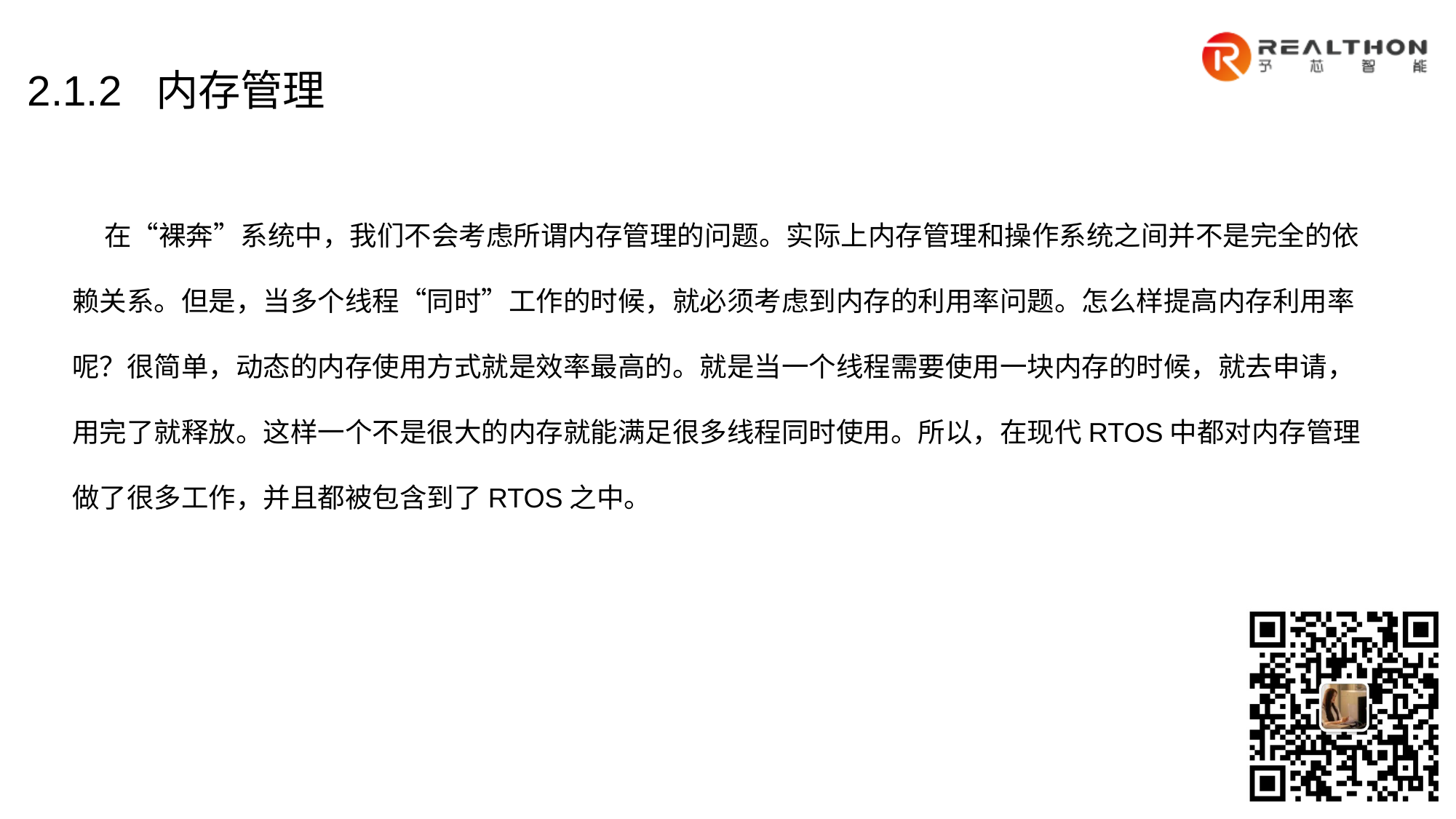

2.1.2  内存管理
在“裸奔”系统中，我们不会考虑所谓内存管理的问题。实际上内存管理和操作系统之间并不是完全的依赖关系。但是，当多个线程“同时”工作的时候，就必须考虑到内存的利用率问题。怎么样提高内存利用率呢？很简单，动态的内存使用方式就是效率最高的。就是当一个线程需要使用一块内存的时候，就去申请，用完了就释放。这样一个不是很大的内存就能满足很多线程同时使用。所以，在现代RTOS中都对内存管理做了很多工作，并且都被包含到了RTOS之中。